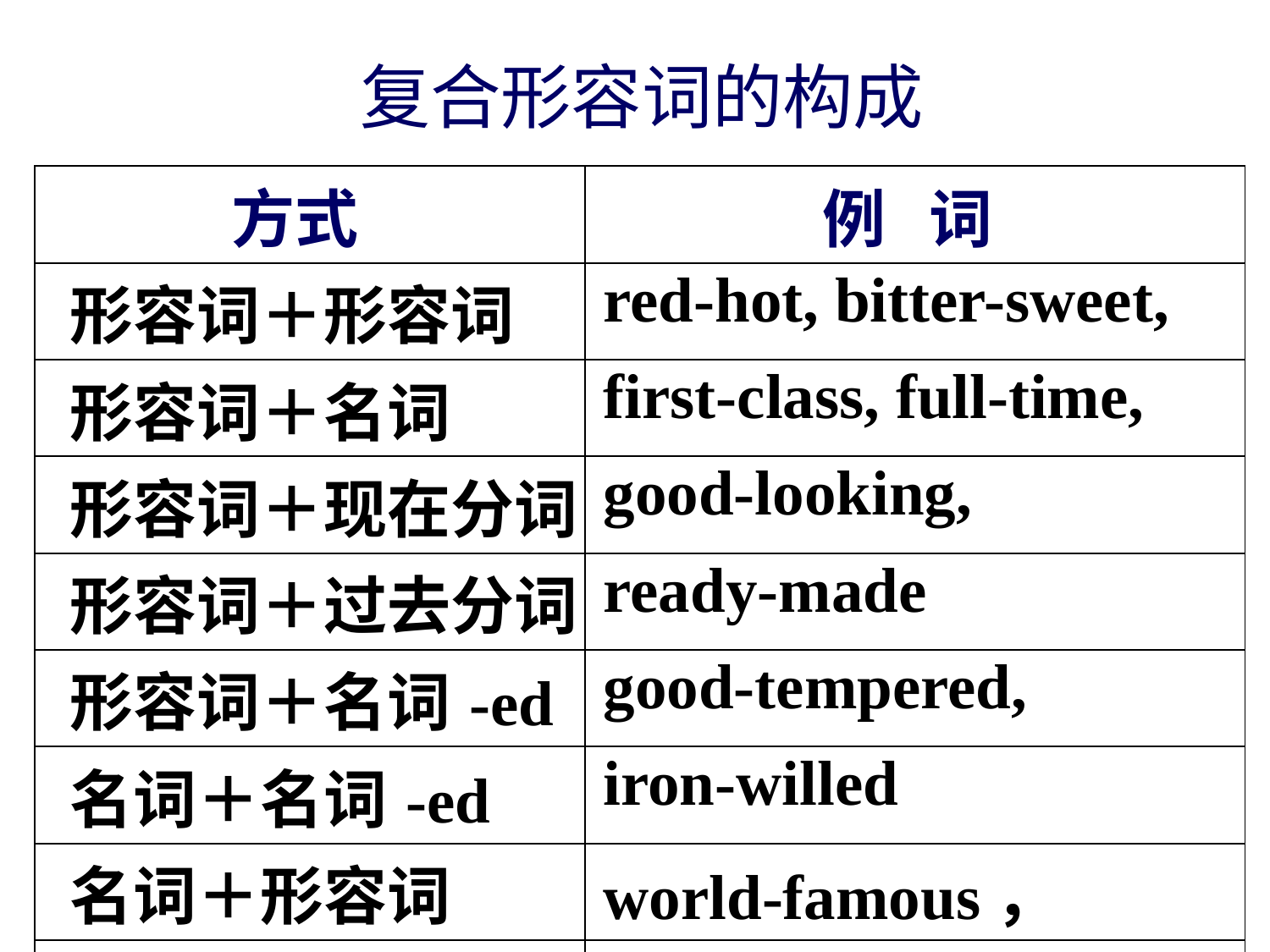

复合形容词的构成
| 方式 | 例 词 |
| --- | --- |
| 形容词＋形容词 | red-hot, bitter-sweet, |
| 形容词＋名词 | first-class, full-time, |
| 形容词＋现在分词 | good-looking, |
| 形容词＋过去分词 | ready-made |
| 形容词＋名词-ed | good-tempered, |
| 名词＋名词-ed | iron-willed |
| 名词＋形容词 | world-famous， |
| 名词＋现在分词 | beauty-loving, |